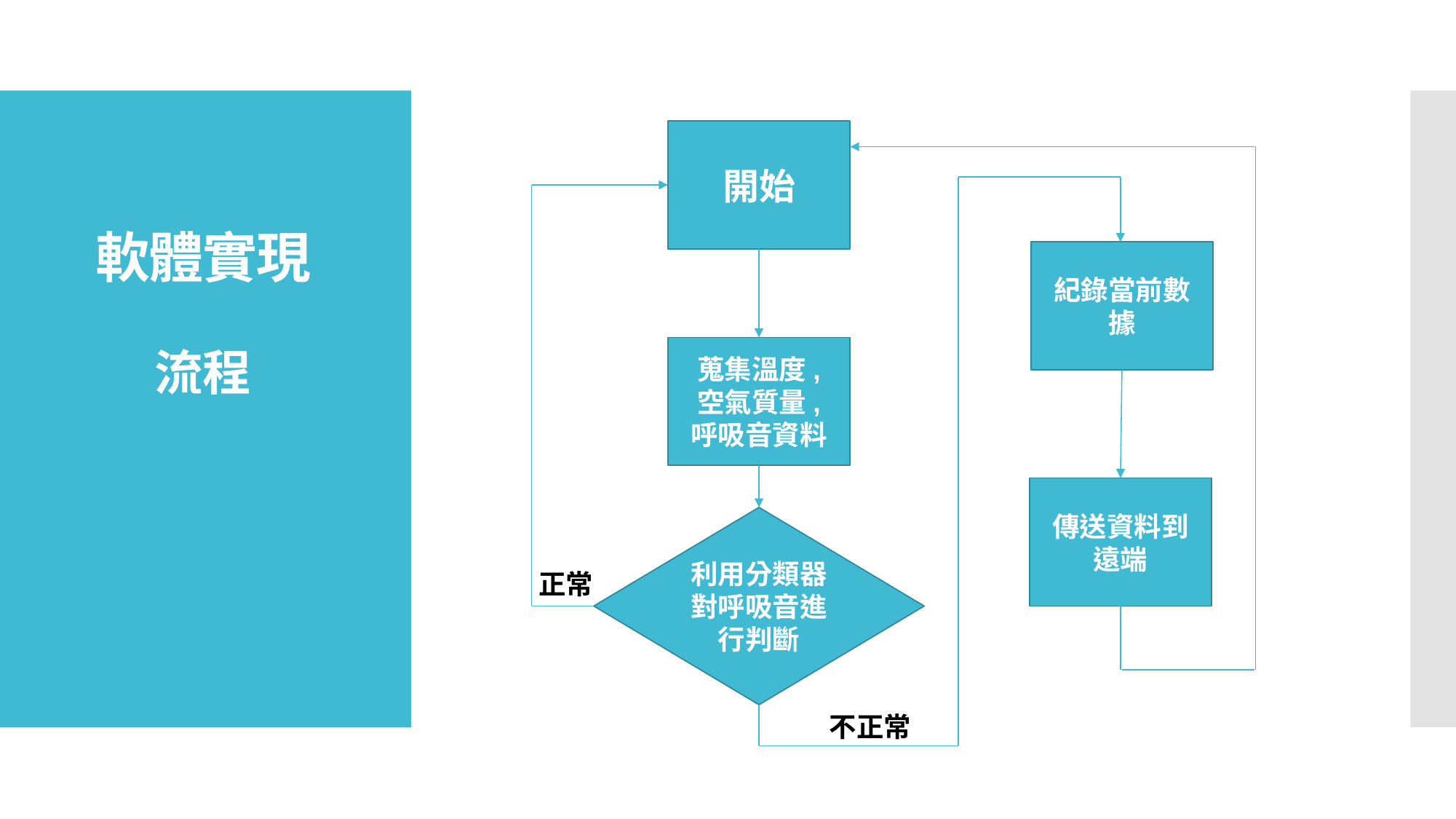

# 軟體實現 流程
開始
紀錄當前數據
蒐集溫度, 空氣質量, 呼吸音資料
傳送資料到遠端
利用分類器對呼吸音進行判斷
正常
不正常